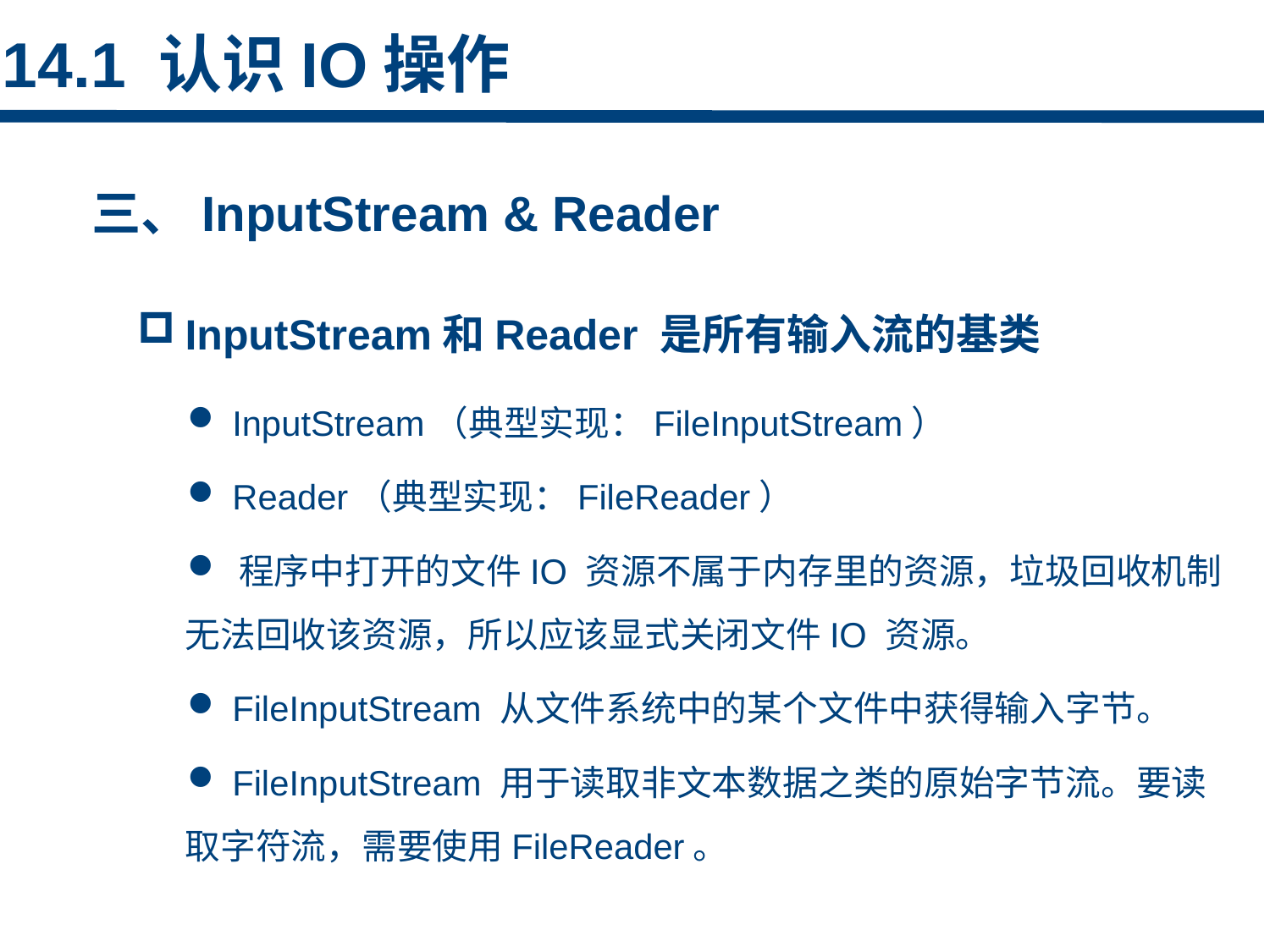

14.1 认识IO操作
三、InputStream & Reader
点击添加文本
InputStream和Reader 是所有输入流的基类
 InputStream（典型实现：FileInputStream）
 Reader（典型实现：FileReader）
 程序中打开的文件IO 资源不属于内存里的资源，垃圾回收机制无法回收该资源，所以应该显式关闭文件IO 资源。
 FileInputStream 从文件系统中的某个文件中获得输入字节。
 FileInputStream 用于读取非文本数据之类的原始字节流。要读取字符流，需要使用FileReader。
点击添加文本
点击添加文本
点击添加文本